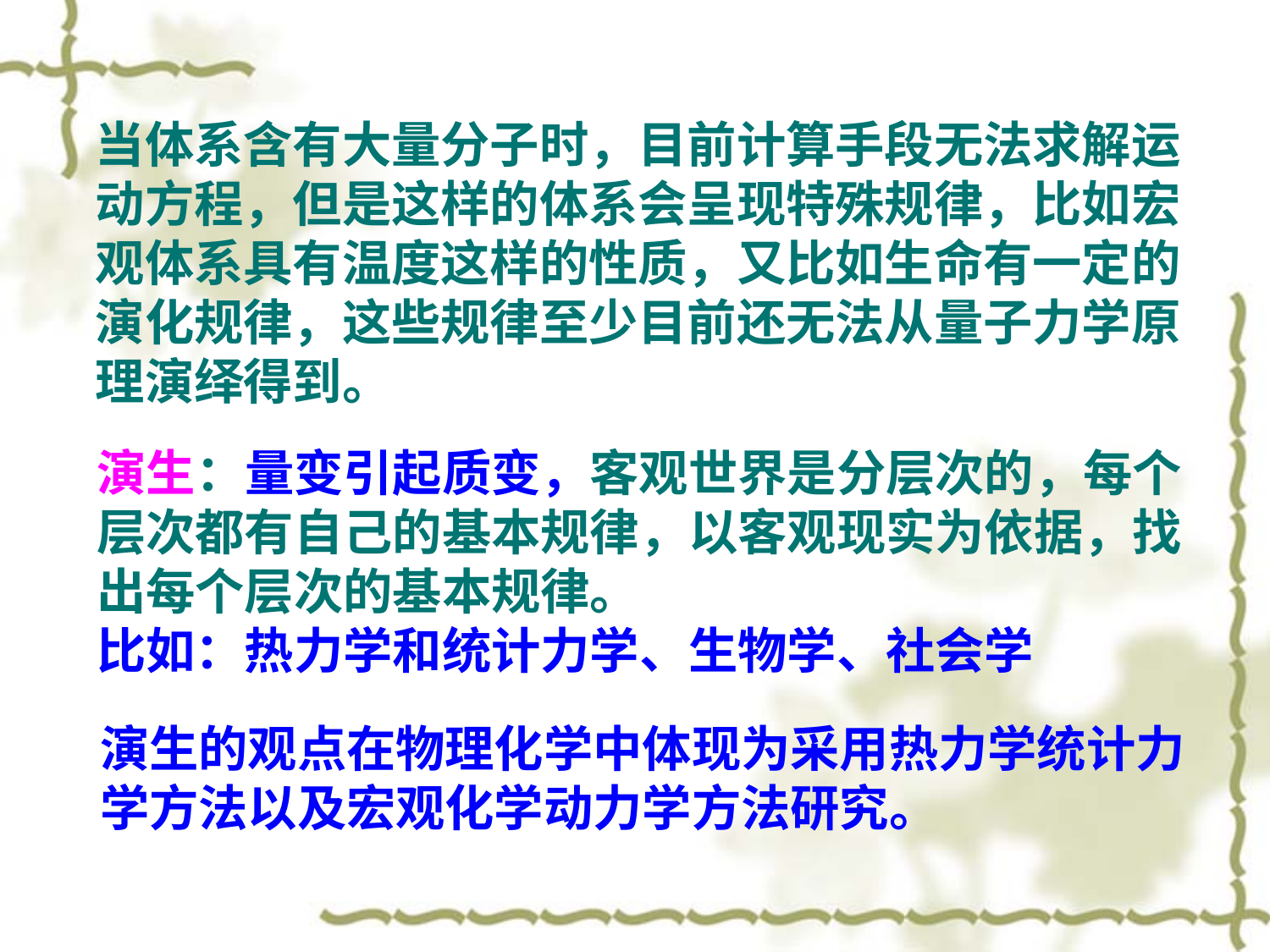

当体系含有大量分子时，目前计算手段无法求解运动方程，但是这样的体系会呈现特殊规律，比如宏观体系具有温度这样的性质，又比如生命有一定的演化规律，这些规律至少目前还无法从量子力学原理演绎得到。
演生：量变引起质变，客观世界是分层次的，每个层次都有自己的基本规律，以客观现实为依据，找出每个层次的基本规律。
比如：热力学和统计力学、生物学、社会学
演生的观点在物理化学中体现为采用热力学统计力学方法以及宏观化学动力学方法研究。